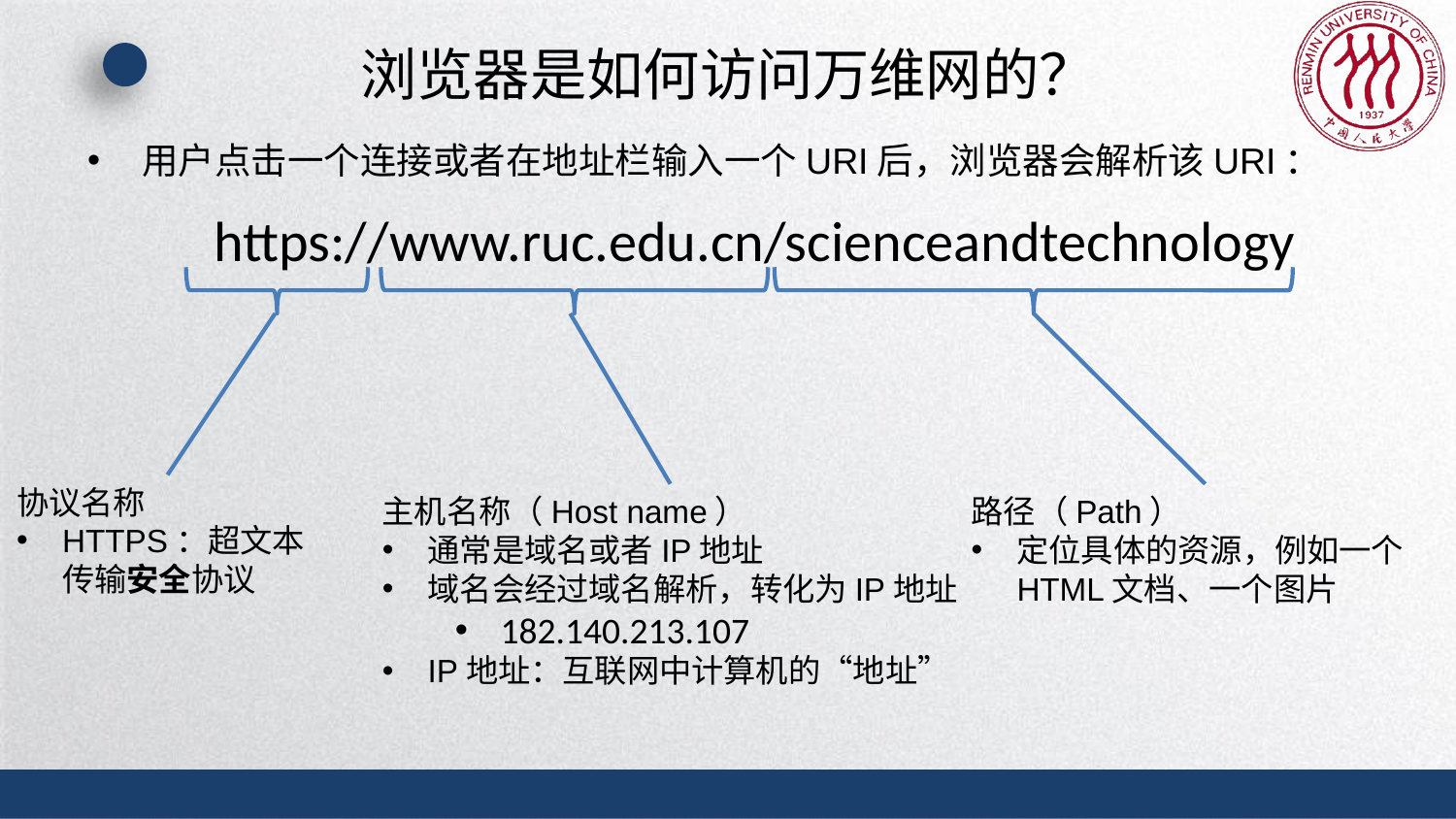

# 浏览器是如何访问万维网的？
用户点击一个连接或者在地址栏输入一个URI后，浏览器会解析该URI：
https://www.ruc.edu.cn/scienceandtechnology

协议名称
HTTPS：超文本传输安全协议

路径（Path）
定位具体的资源，例如一个HTML文档、一个图片

主机名称（Host name）
通常是域名或者IP地址
域名会经过域名解析，转化为IP地址
182.140.213.107
IP地址：互联网中计算机的“地址”